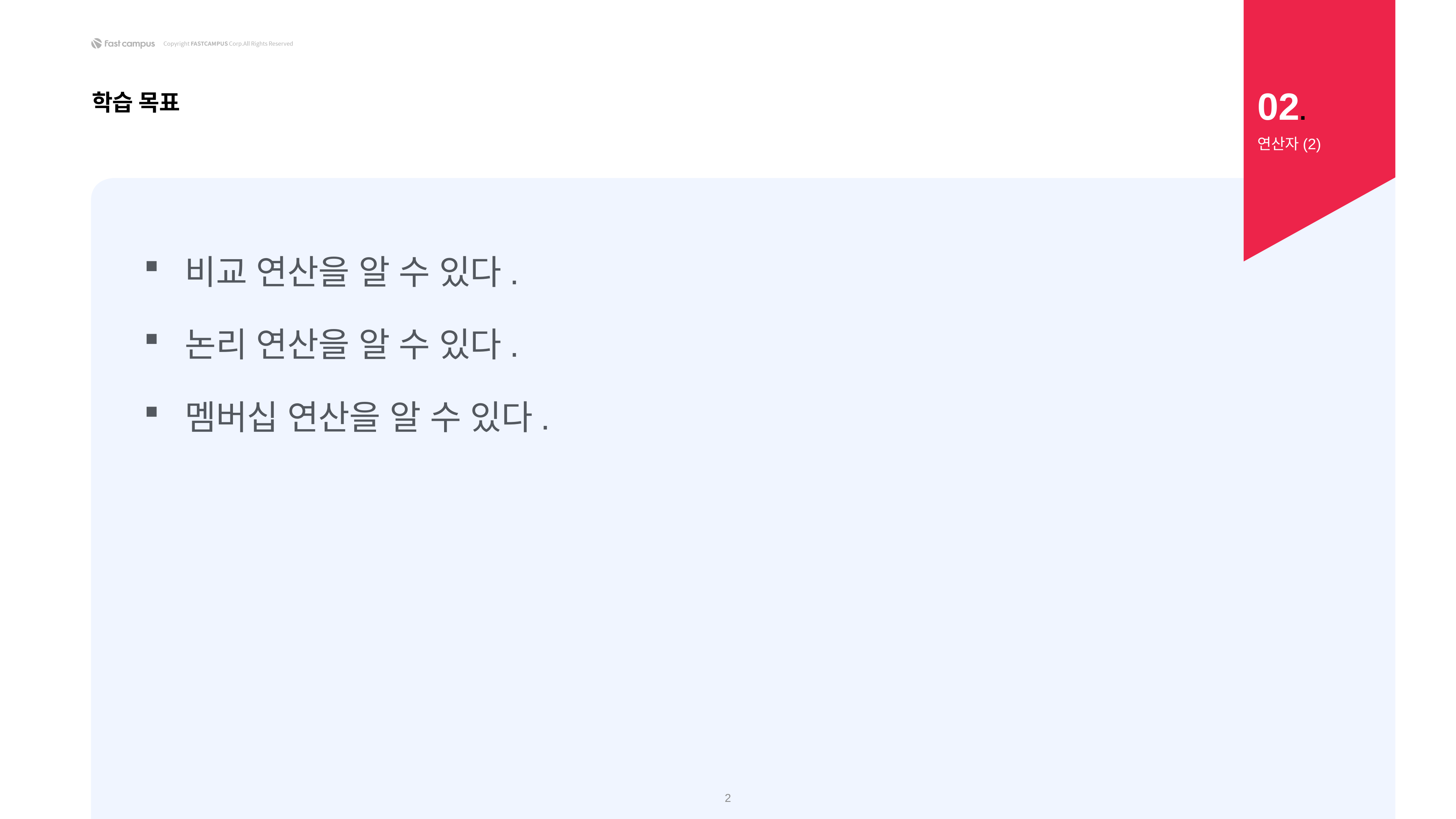

02.
학습 목표
연산자(2)
비교 연산을 알 수 있다.
논리 연산을 알 수 있다.
멤버십 연산을 알 수 있다.
2